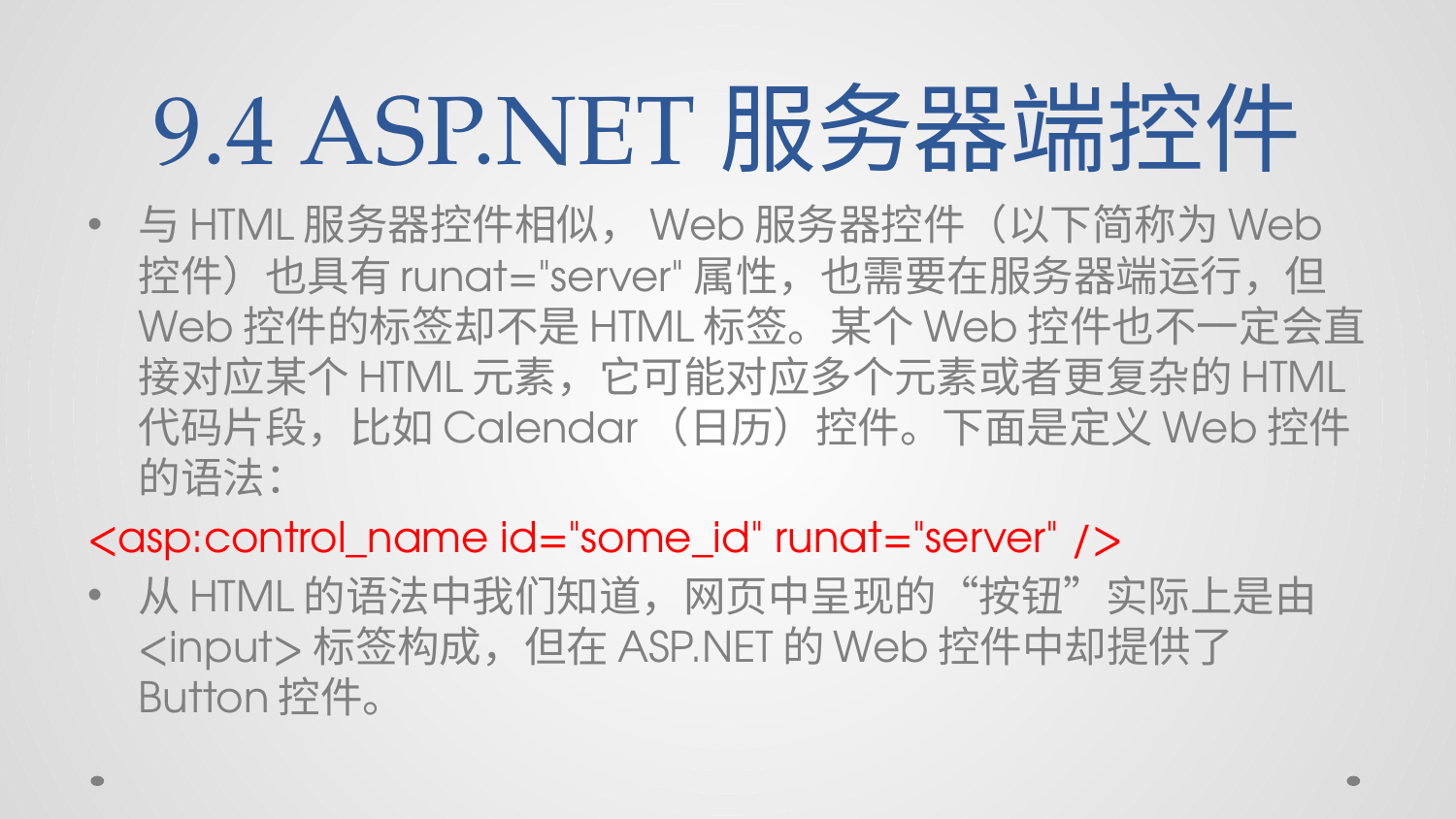

# 9.4 ASP.NET服务器端控件
与HTML服务器控件相似，Web服务器控件（以下简称为Web控件）也具有runat="server"属性，也需要在服务器端运行，但Web控件的标签却不是HTML标签。某个Web控件也不一定会直接对应某个HTML元素，它可能对应多个元素或者更复杂的HTML代码片段，比如Calendar（日历）控件。下面是定义Web控件的语法：
<asp:control_name id="some_id" runat="server" />
从HTML的语法中我们知道，网页中呈现的“按钮”实际上是由<input>标签构成，但在ASP.NET的Web控件中却提供了Button控件。